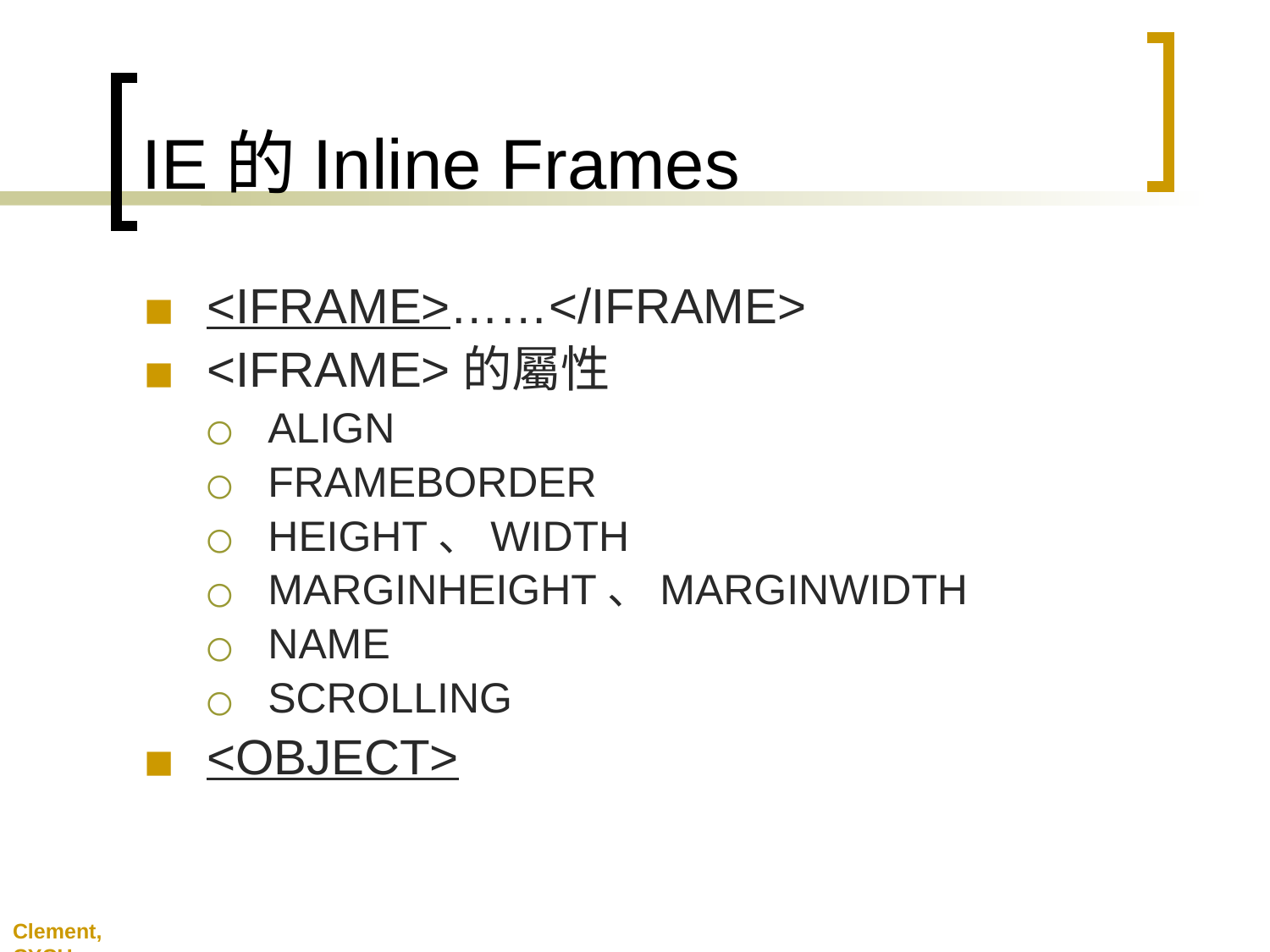

# IE的Inline Frames
<IFRAME>……</IFRAME>
<IFRAME>的屬性
ALIGN
FRAMEBORDER
HEIGHT、WIDTH
MARGINHEIGHT、MARGINWIDTH
NAME
SCROLLING
<OBJECT>